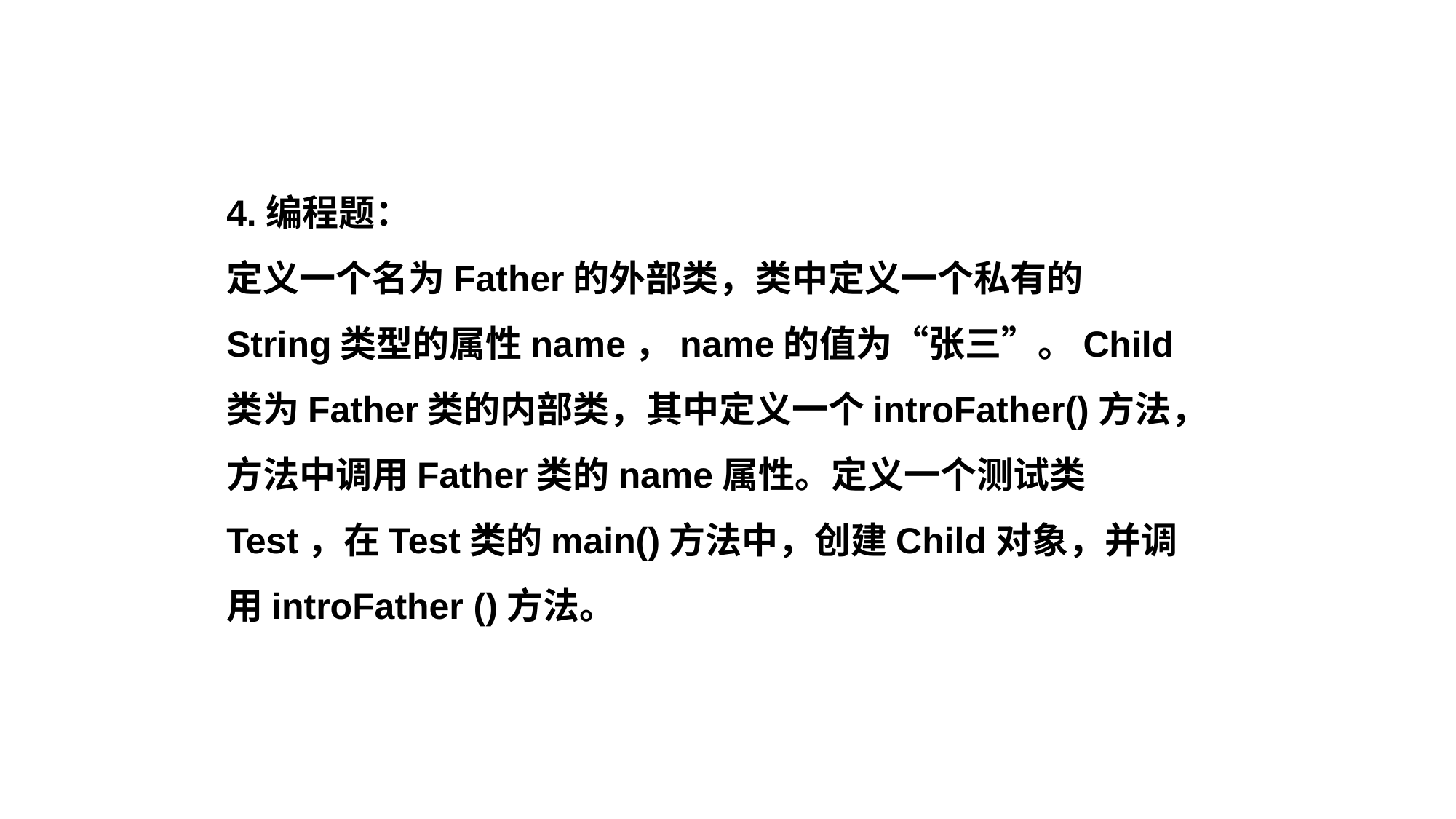

4.编程题：
定义一个名为Father的外部类，类中定义一个私有的String类型的属性name，name的值为“张三”。Child类为Father类的内部类，其中定义一个introFather()方法，方法中调用Father类的name属性。定义一个测试类Test，在Test类的main()方法中，创建Child对象，并调用introFather ()方法。